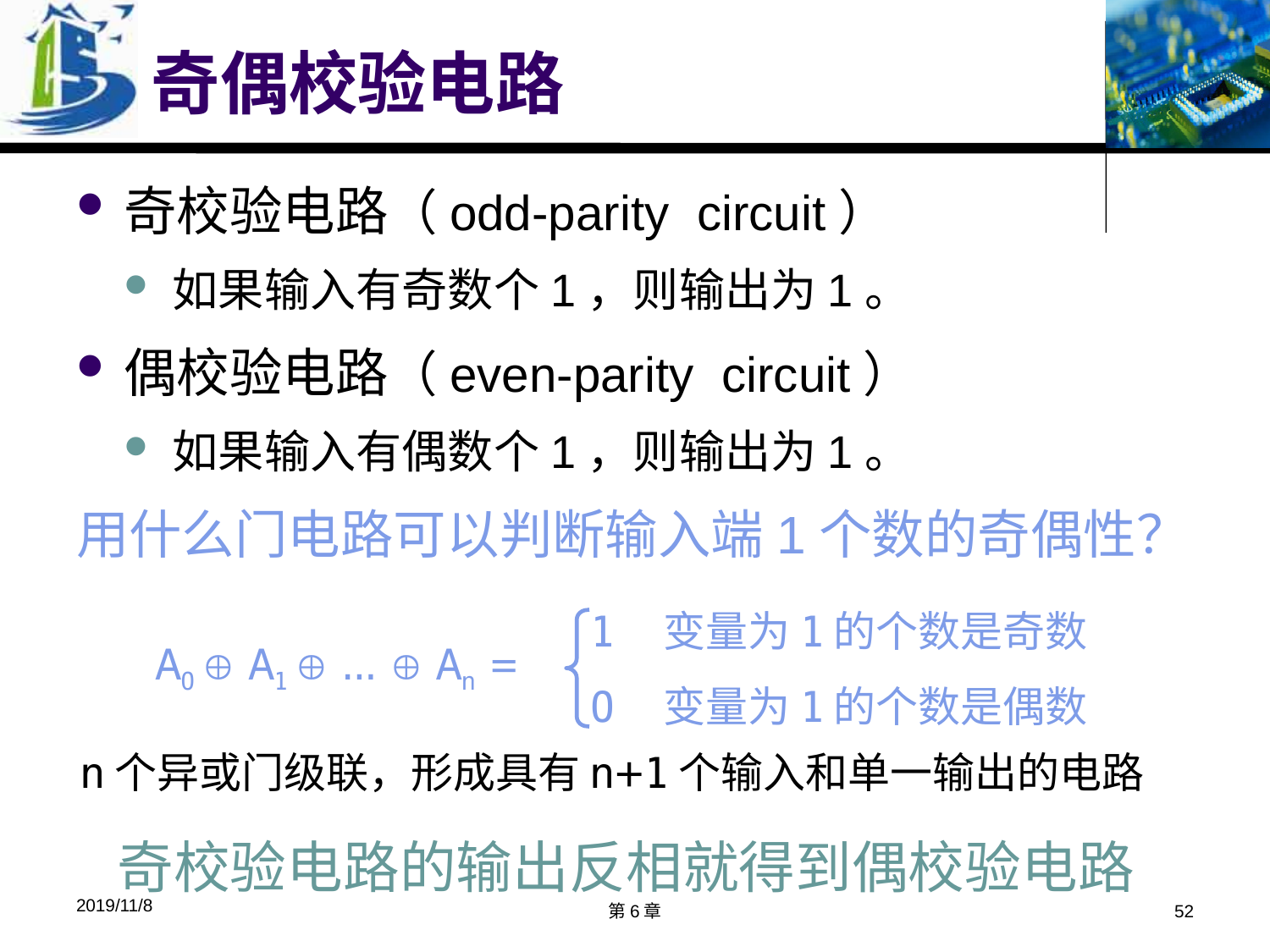

# 奇偶校验电路
奇校验电路（odd-parity  circuit）
如果输入有奇数个1，则输出为1。
偶校验电路（even-parity  circuit）
如果输入有偶数个1，则输出为1。
用什么门电路可以判断输入端1个数的奇偶性？
1   变量为1的个数是奇数

A0 ⊕ A1 ⊕ … ⊕ An =
0   变量为1的个数是偶数
n个异或门级联，形成具有n+1个输入和单一输出的电路
奇校验电路的输出反相就得到偶校验电路
2019/11/8
第6章
52